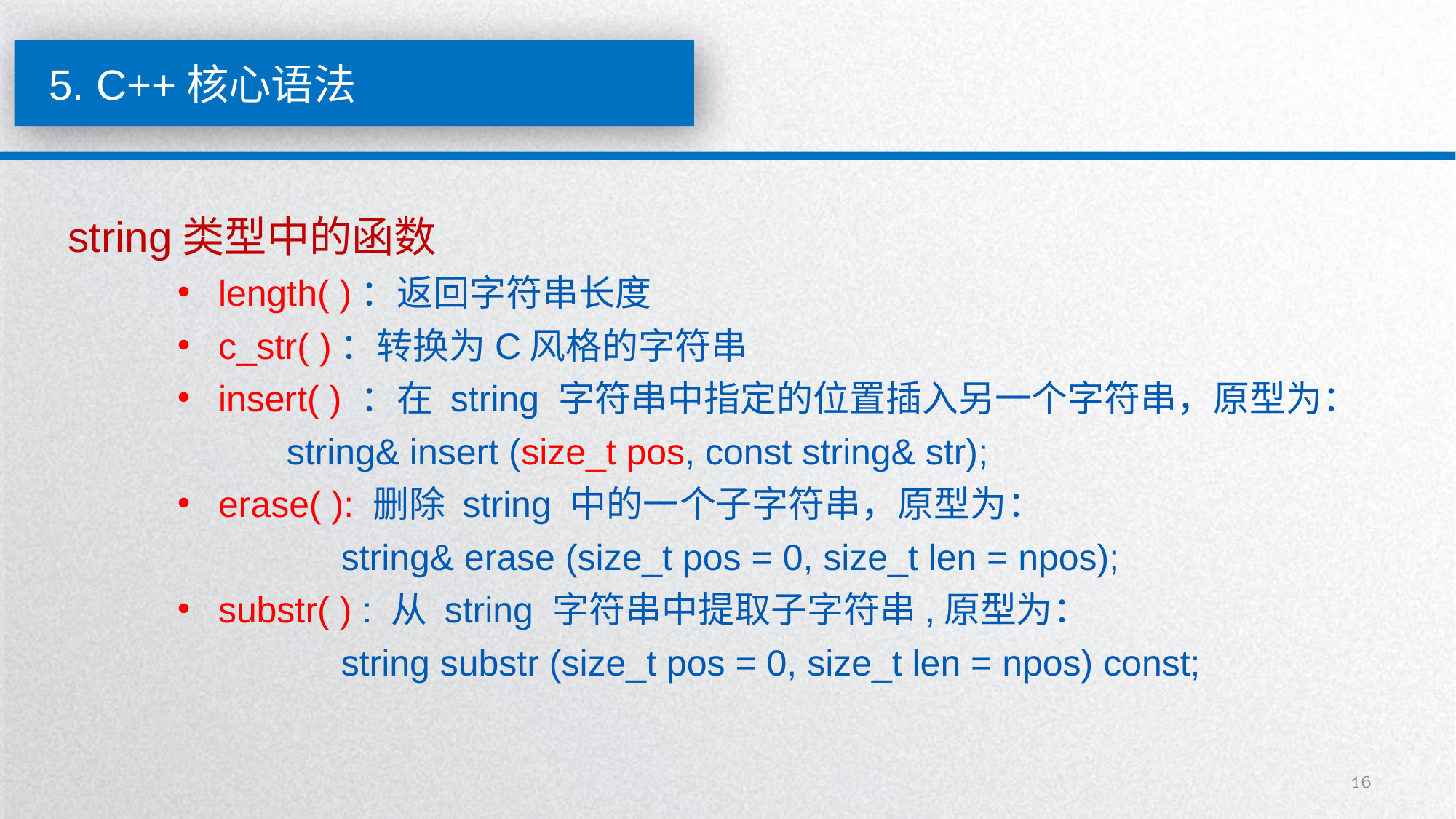

5. C++核心语法
string类型中的函数
length( )：返回字符串长度
c_str( )：转换为C风格的字符串
insert( ) ：在 string 字符串中指定的位置插入另一个字符串，原型为：
	string& insert (size_t pos, const string& str);
erase( ): 删除 string 中的一个子字符串，原型为：
	string& erase (size_t pos = 0, size_t len = npos);
substr( ) : 从 string 字符串中提取子字符串,原型为：
	string substr (size_t pos = 0, size_t len = npos) const;
16